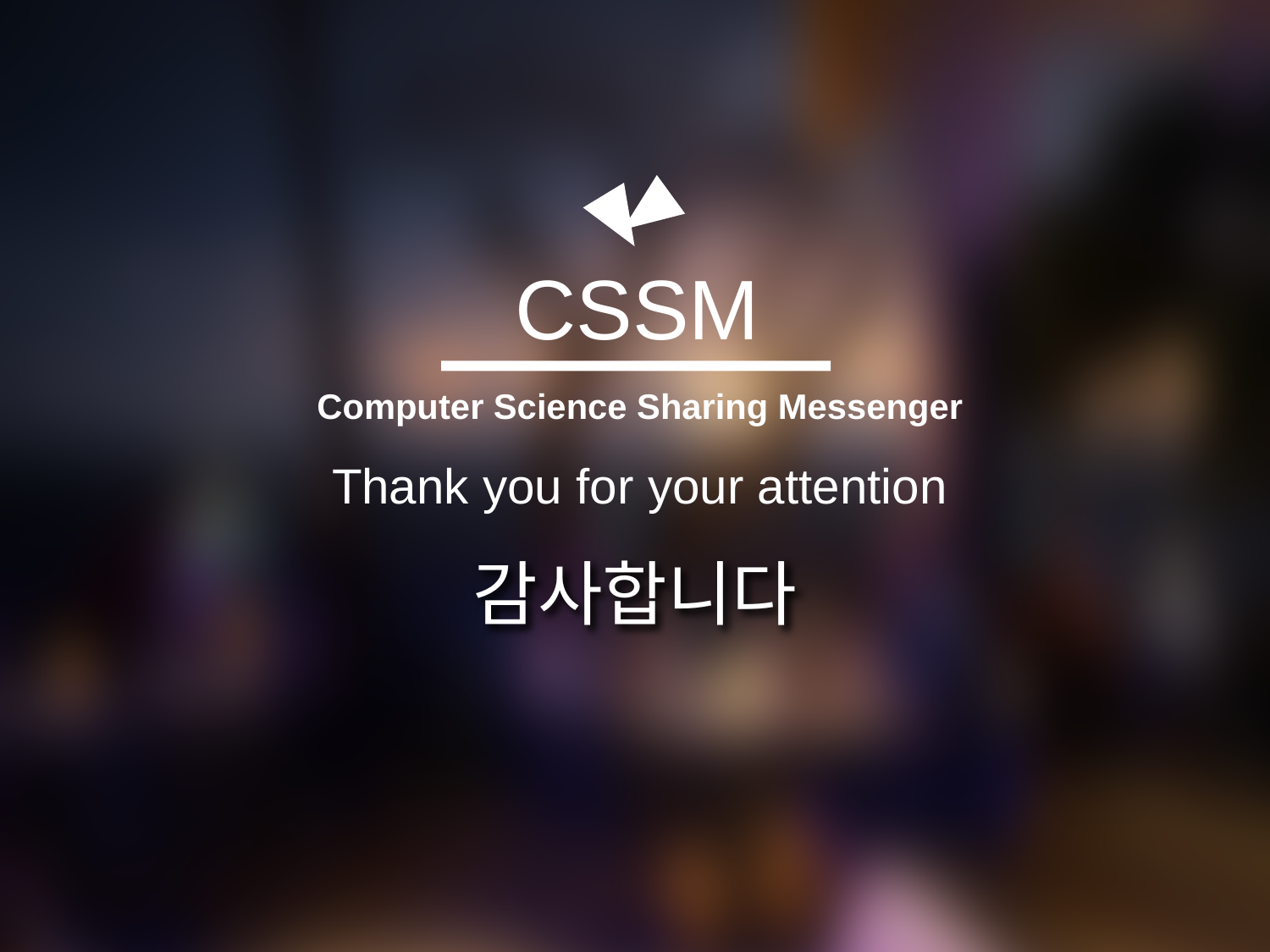

CSSM

Computer Science Sharing Messenger

Thank you for your attention
감사합니다